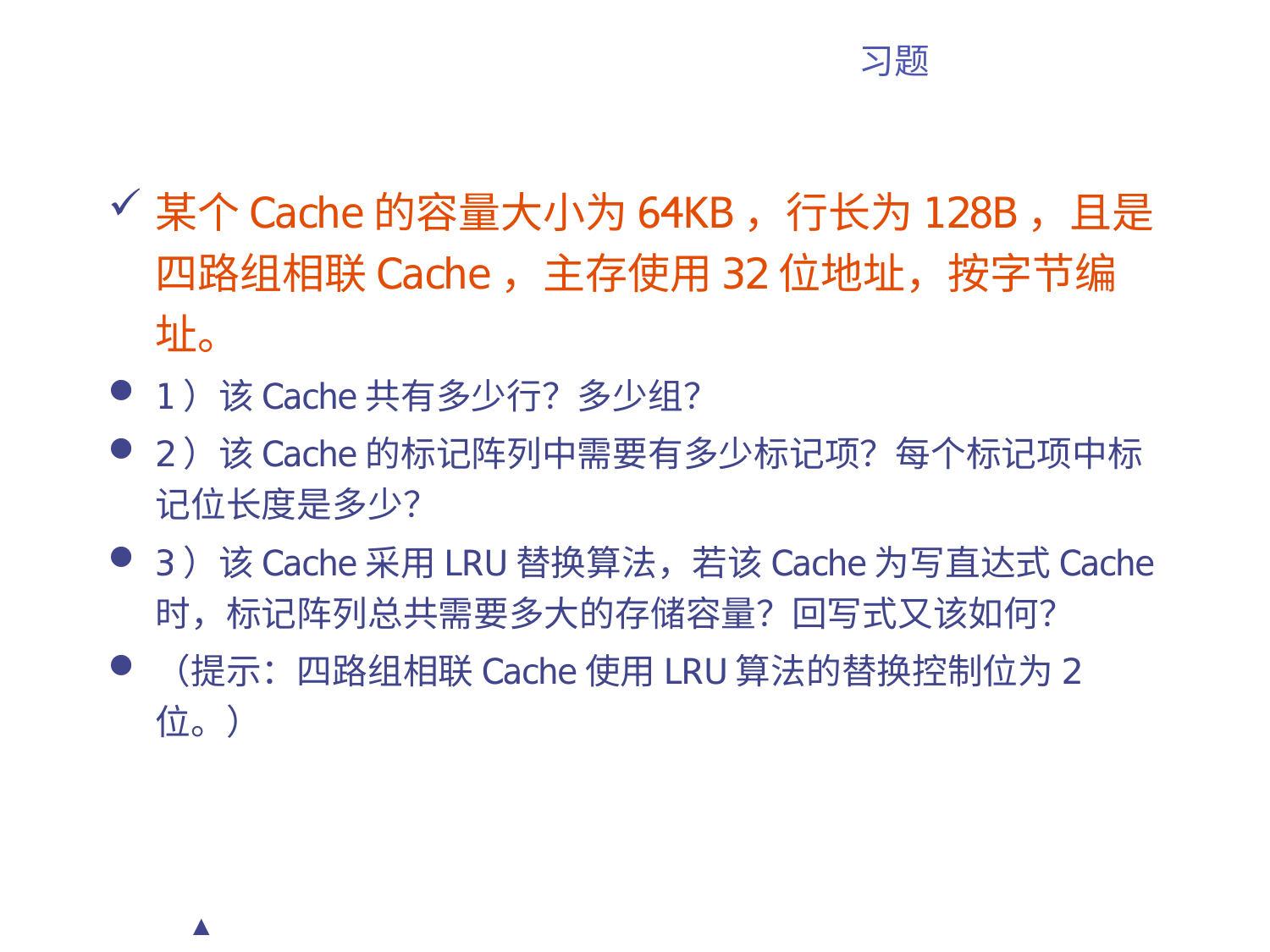

# 习题
某个Cache的容量大小为64KB，行长为128B，且是四路组相联Cache，主存使用32位地址，按字节编址。
1）该Cache共有多少行？多少组？
2）该Cache的标记阵列中需要有多少标记项？每个标记项中标记位长度是多少？
3）该Cache采用LRU替换算法，若该Cache为写直达式Cache时，标记阵列总共需要多大的存储容量？回写式又该如何？
（提示：四路组相联Cache使用LRU算法的替换控制位为2位。）